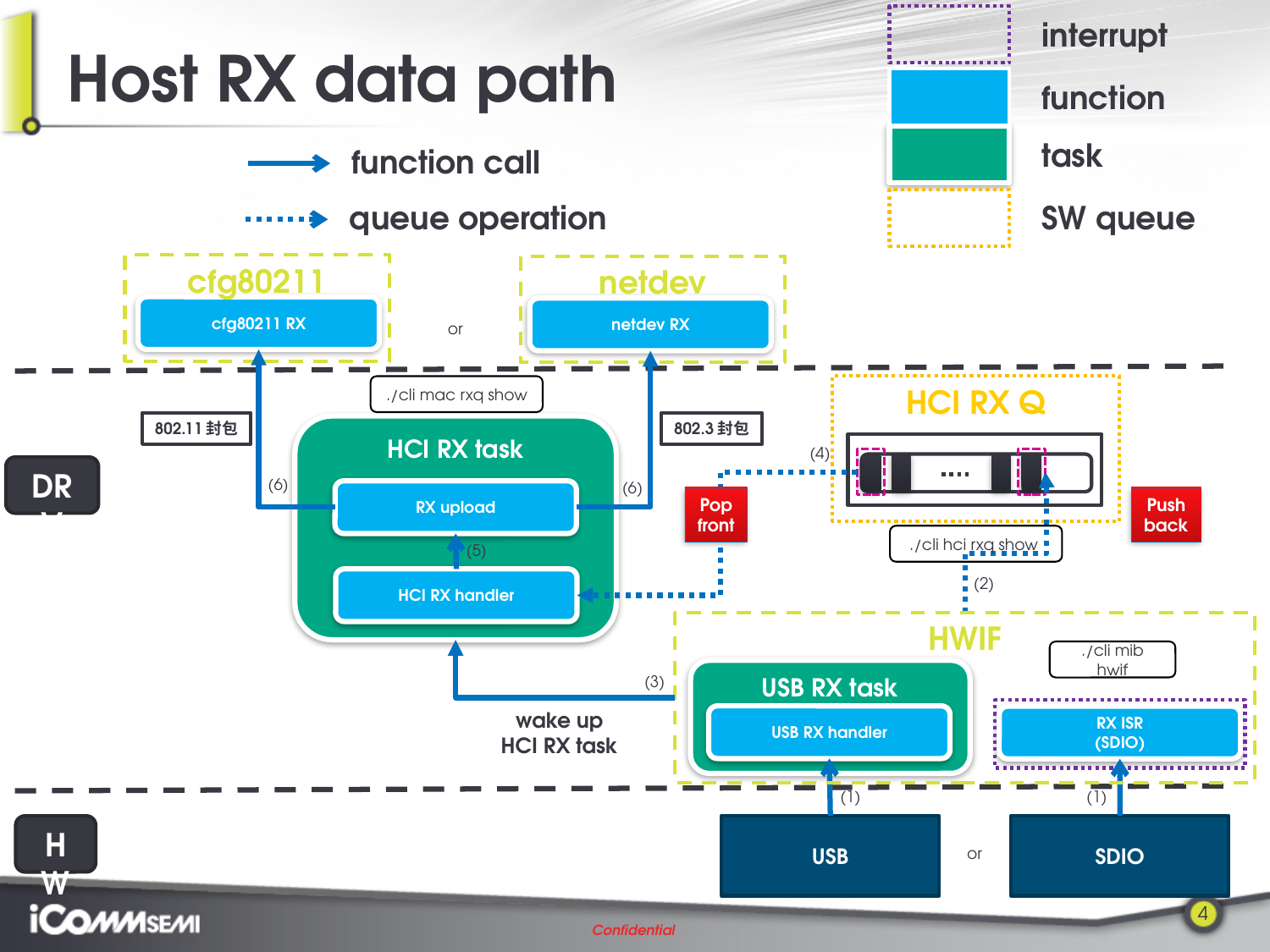

interrupt
# Host RX data path

function

task
function call

SW queue
queue operation
cfg80211
cfg80211 RX
netdev
netdev RX
or
HCI RX Q

./cli mac rxq show
802.3封包
802.11封包
HCI RX task
RX upload
HCI RX handler
(4)
DRV
(6)
(6)
Pop
front
Push
back
./cli hci rxq show
(5)
(2)
HWIF
./cli mib hwif
USB RX task
(3)

RX ISR
(SDIO)
wake up
HCI RX task
USB RX handler
(1)
(1)
HW
USB
SDIO
or